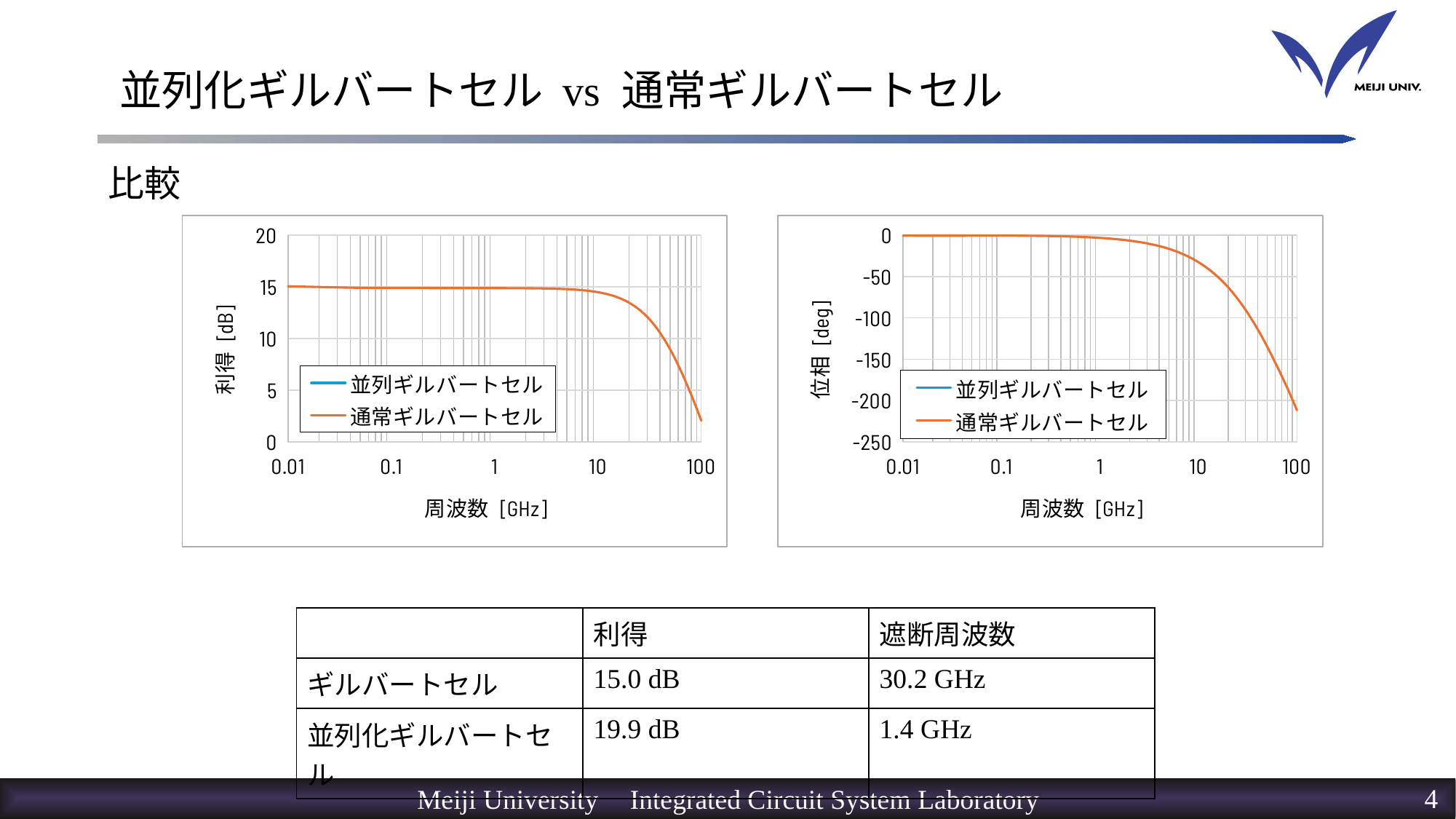

# 並列化ギルバートセル vs 通常ギルバートセル
比較

### Chart

| Category |  |  |
|---|---|---|

### Chart

| Category |  |  |
|---|---|---|
|  | 利得 | 遮断周波数 |
| --- | --- | --- |
| ギルバートセル | 15.0 dB | 30.2 GHz |
| 並列化ギルバートセル | 19.9 dB | 1.4 GHz |